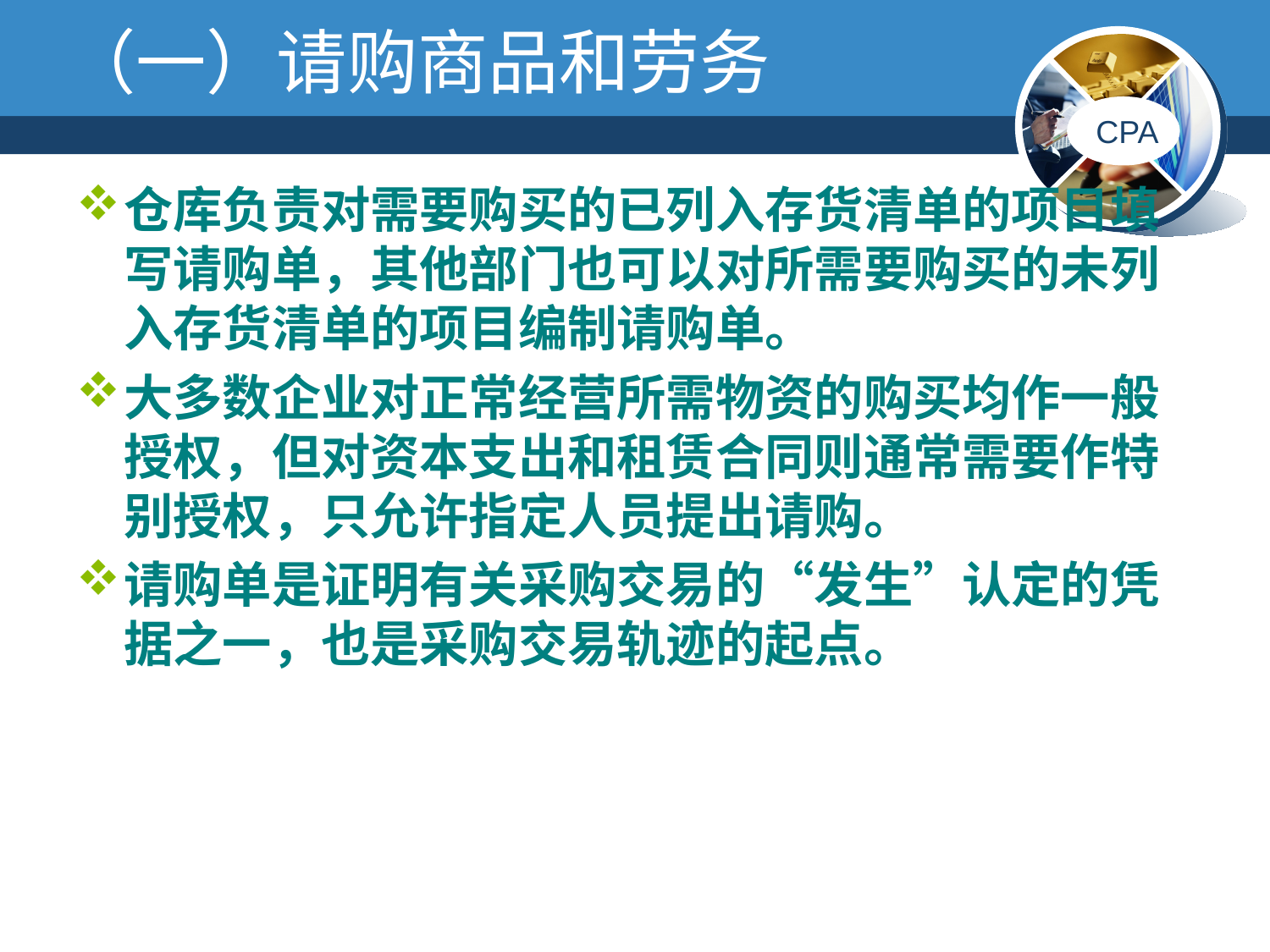

# （一）请购商品和劳务
仓库负责对需要购买的已列入存货清单的项目填写请购单，其他部门也可以对所需要购买的未列入存货清单的项目编制请购单。
大多数企业对正常经营所需物资的购买均作一般授权，但对资本支出和租赁合同则通常需要作特别授权，只允许指定人员提出请购。
请购单是证明有关采购交易的“发生”认定的凭据之一，也是采购交易轨迹的起点。